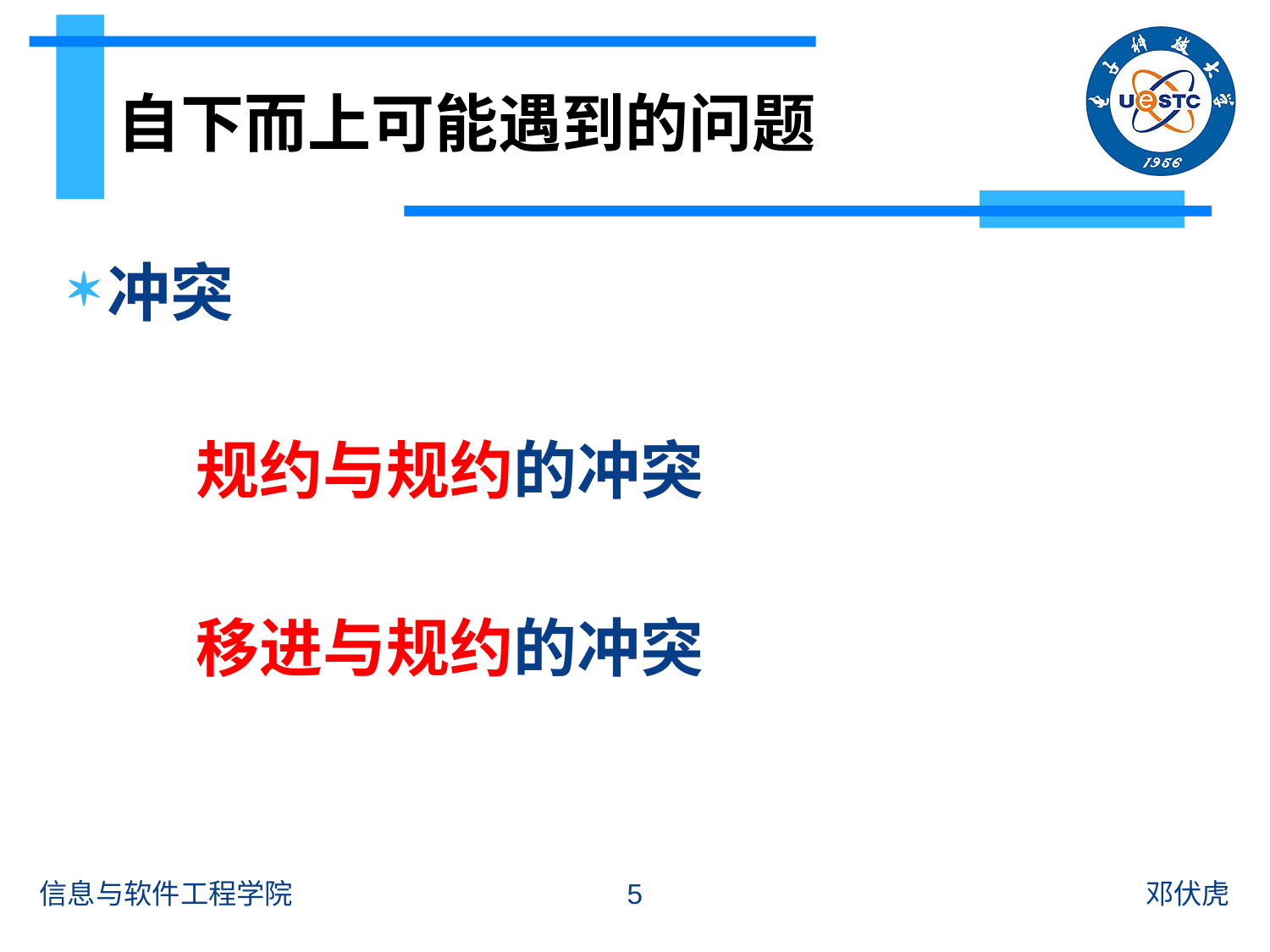

# 自下而上可能遇到的问题
冲突

	规约与规约的冲突

	移进与规约的冲突
信息与软件工程学院
5
邓伏虎